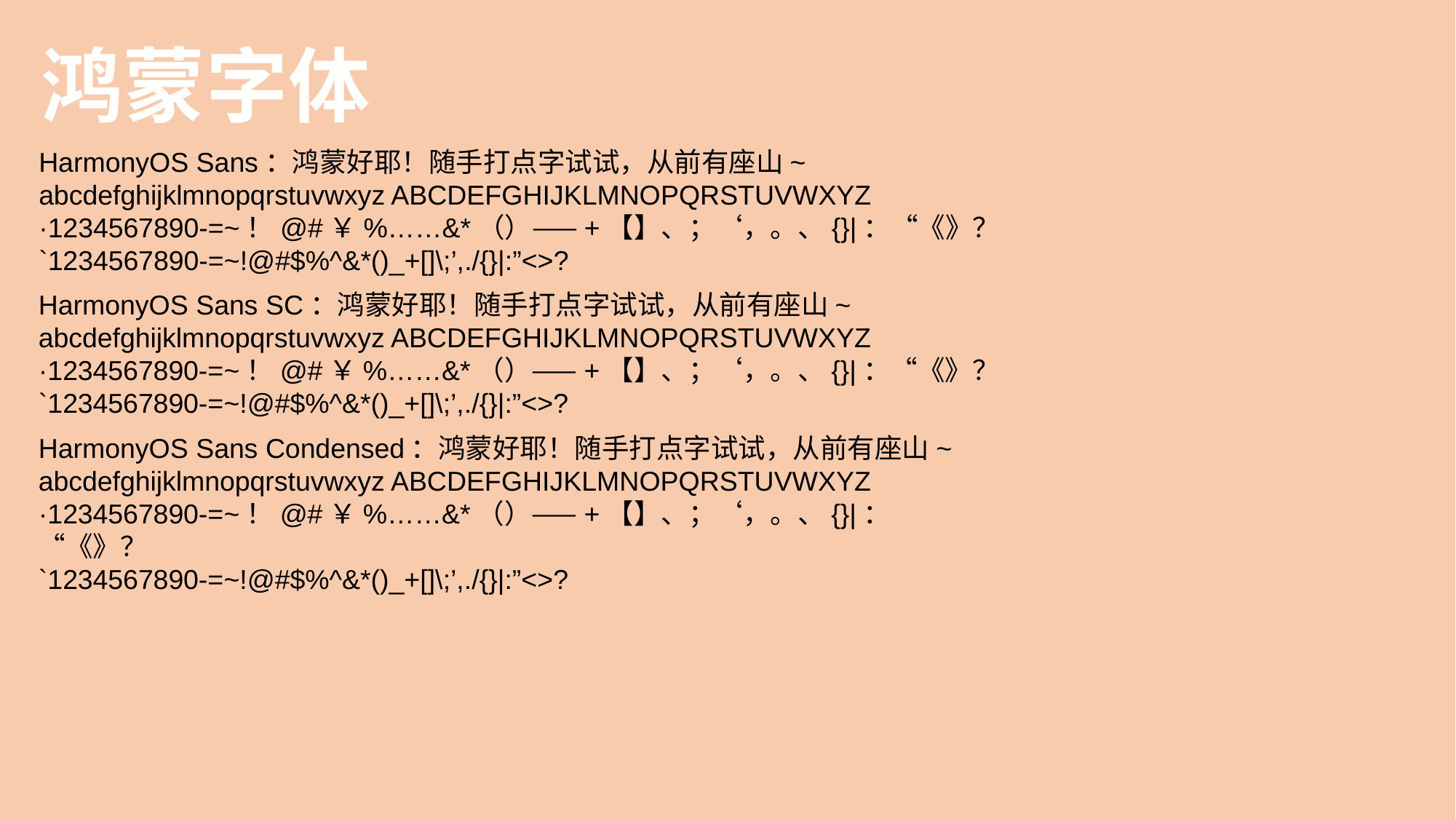

鸿蒙字体
HarmonyOS Sans：鸿蒙好耶！随手打点字试试，从前有座山~
abcdefghijklmnopqrstuvwxyz ABCDEFGHIJKLMNOPQRSTUVWXYZ
·1234567890-=~！@#￥%……&*（）——+【】、；‘，。、{}|：“《》？
`1234567890-=~!@#$%^&*()_+[]\;’,./{}|:”<>?
HarmonyOS Sans SC：鸿蒙好耶！随手打点字试试，从前有座山~
abcdefghijklmnopqrstuvwxyz ABCDEFGHIJKLMNOPQRSTUVWXYZ
·1234567890-=~！@#￥%……&*（）——+【】、；‘，。、{}|：“《》？
`1234567890-=~!@#$%^&*()_+[]\;’,./{}|:”<>?
HarmonyOS Sans Condensed：鸿蒙好耶！随手打点字试试，从前有座山~
abcdefghijklmnopqrstuvwxyz ABCDEFGHIJKLMNOPQRSTUVWXYZ
·1234567890-=~！@#￥%……&*（）——+【】、；‘，。、{}|：“《》？
`1234567890-=~!@#$%^&*()_+[]\;’,./{}|:”<>?